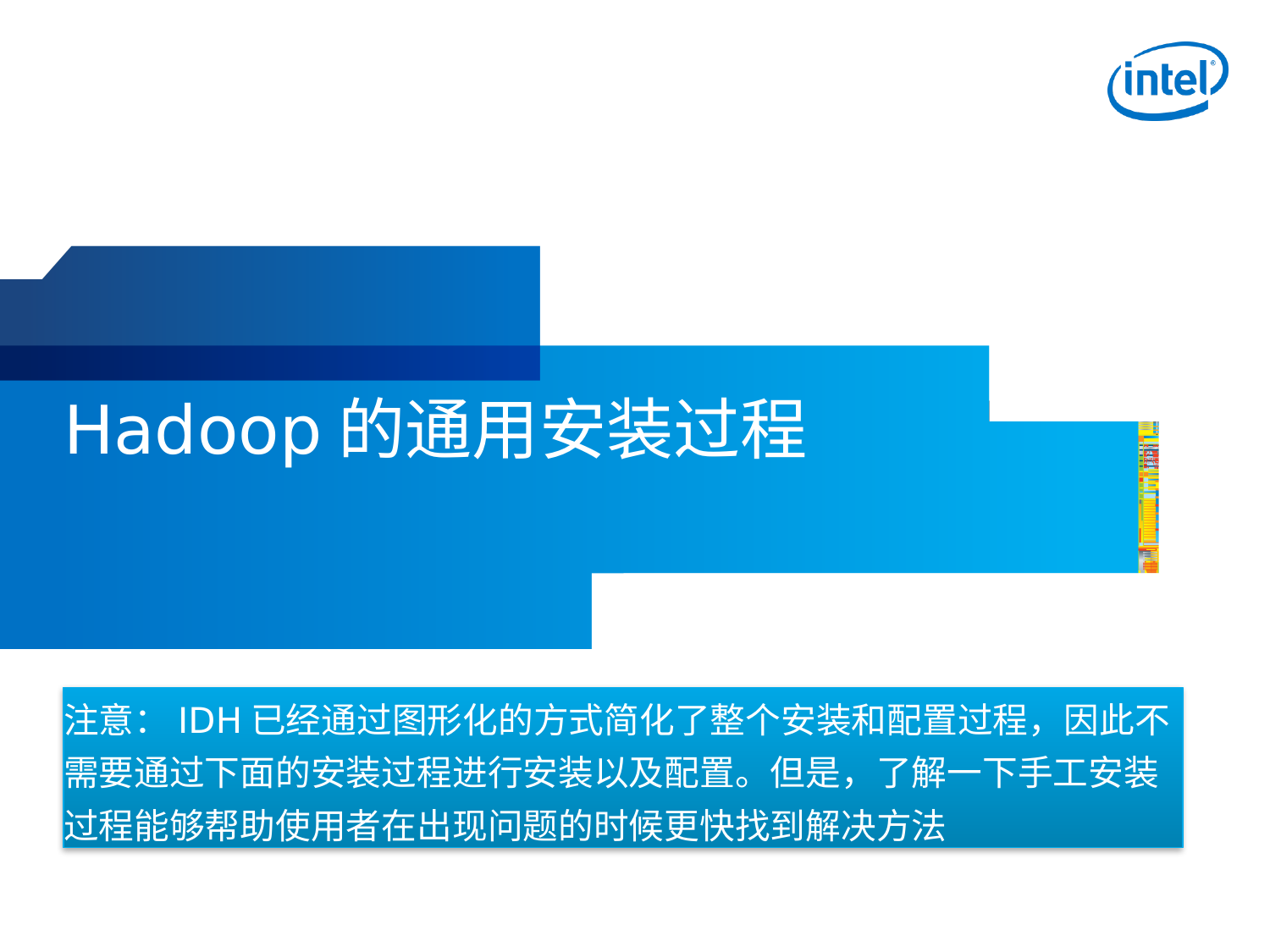

# Hadoop的通用安装过程
注意：IDH已经通过图形化的方式简化了整个安装和配置过程，因此不需要通过下面的安装过程进行安装以及配置。但是，了解一下手工安装过程能够帮助使用者在出现问题的时候更快找到解决方法